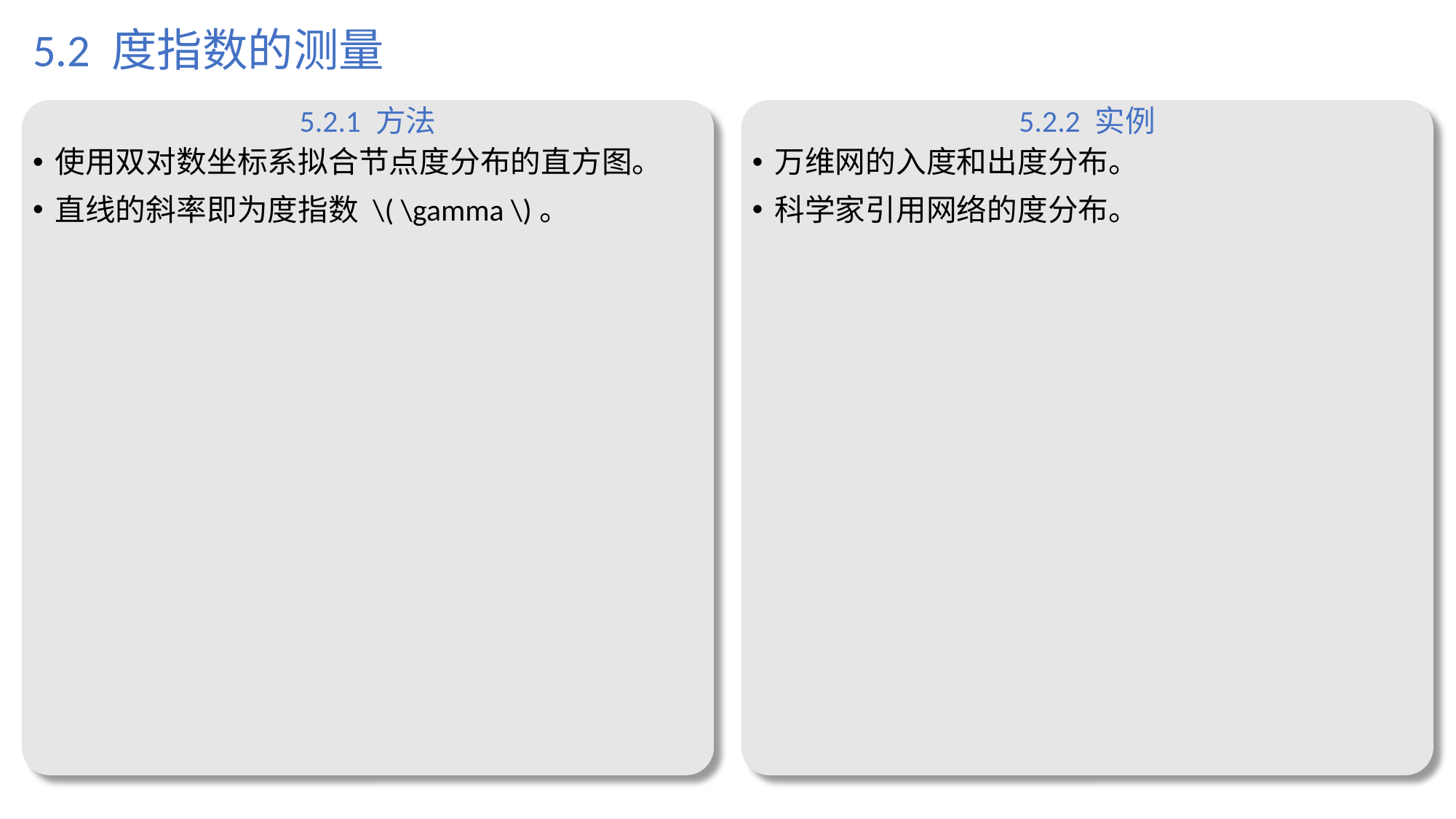

# 5.2 度指数的测量

5.2.1 方法

5.2.2 实例
使用双对数坐标系拟合节点度分布的直方图。
直线的斜率即为度指数 \( \gamma \)。
万维网的入度和出度分布。
科学家引用网络的度分布。